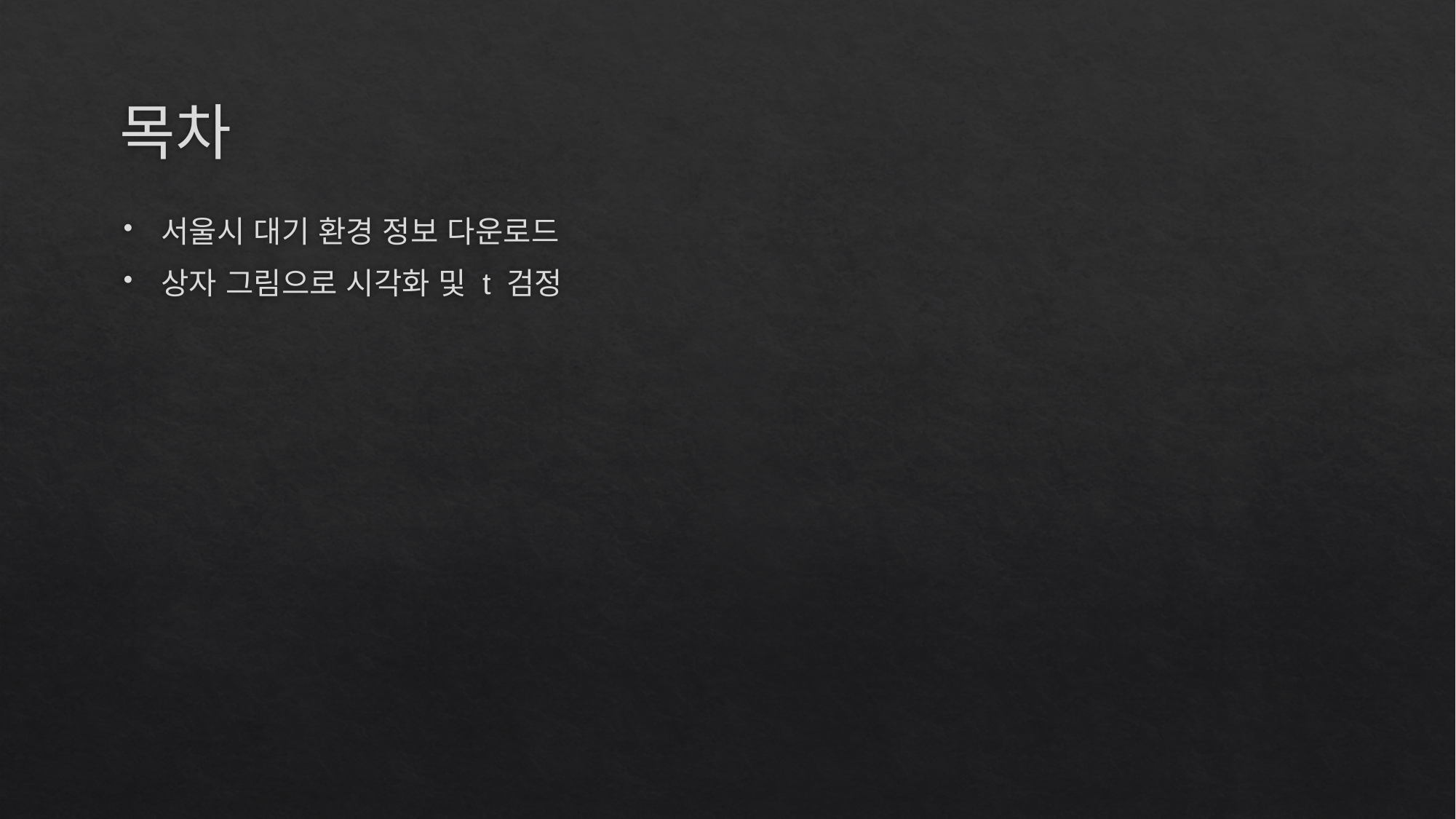

# 목차
서울시 대기 환경 정보 다운로드
상자 그림으로 시각화 및 t 검정